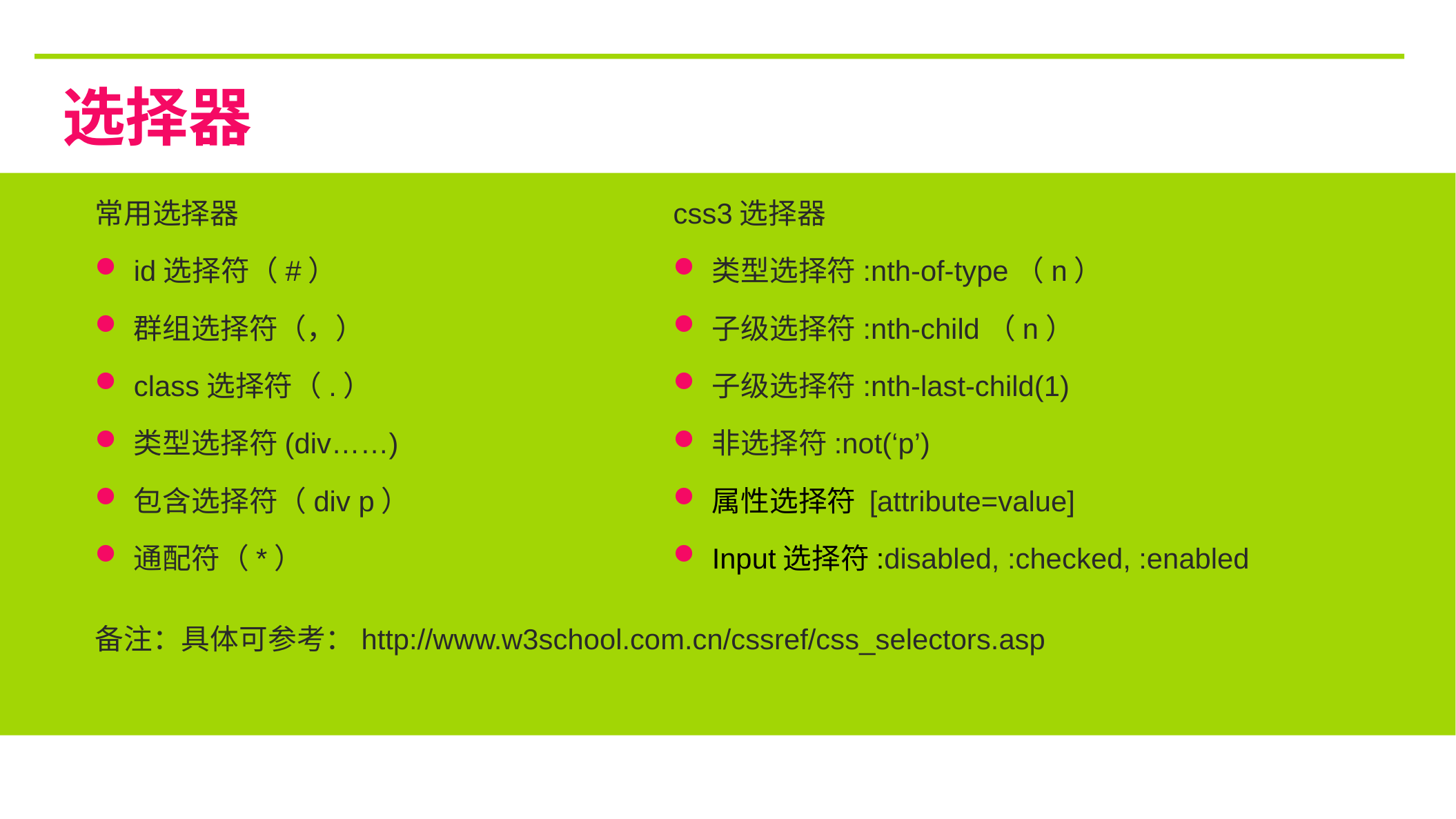

选择器

常用选择器
id选择符（#）
群组选择符（，）
class选择符（.）
类型选择符(div……)
包含选择符（div p）
通配符（*）

备注：具体可参考：http://www.w3school.com.cn/cssref/css_selectors.asp
css3选择器
类型选择符:nth-of-type（n）
子级选择符:nth-child（n）
子级选择符:nth-last-child(1)
非选择符:not(‘p’)
属性选择符 [attribute=value]
Input选择符:disabled, :checked, :enabled